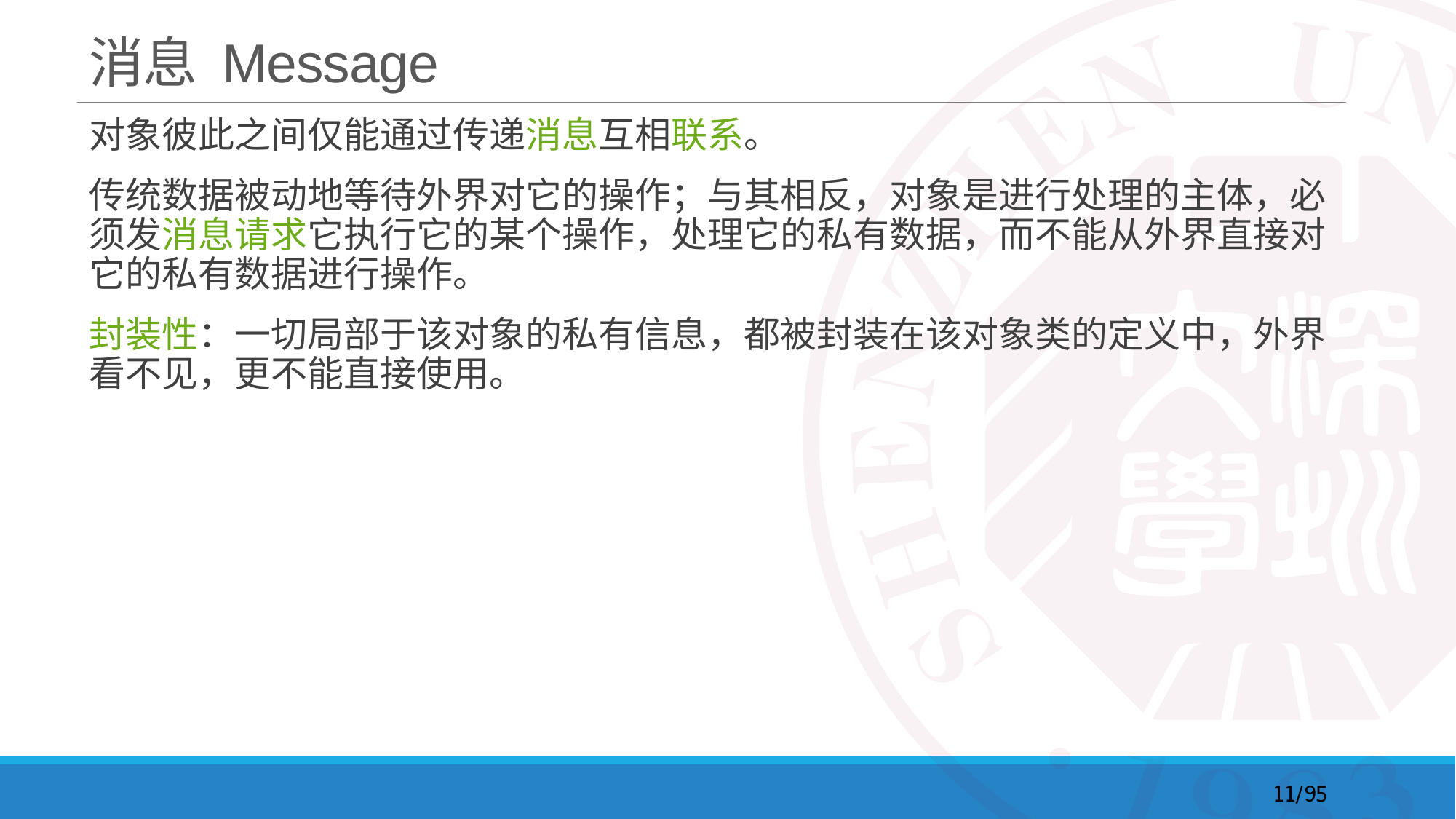

# 消息 Message
对象彼此之间仅能通过传递消息互相联系。
传统数据被动地等待外界对它的操作；与其相反，对象是进行处理的主体，必须发消息请求它执行它的某个操作，处理它的私有数据，而不能从外界直接对它的私有数据进行操作。
封装性：一切局部于该对象的私有信息，都被封装在该对象类的定义中，外界看不见，更不能直接使用。
11/95